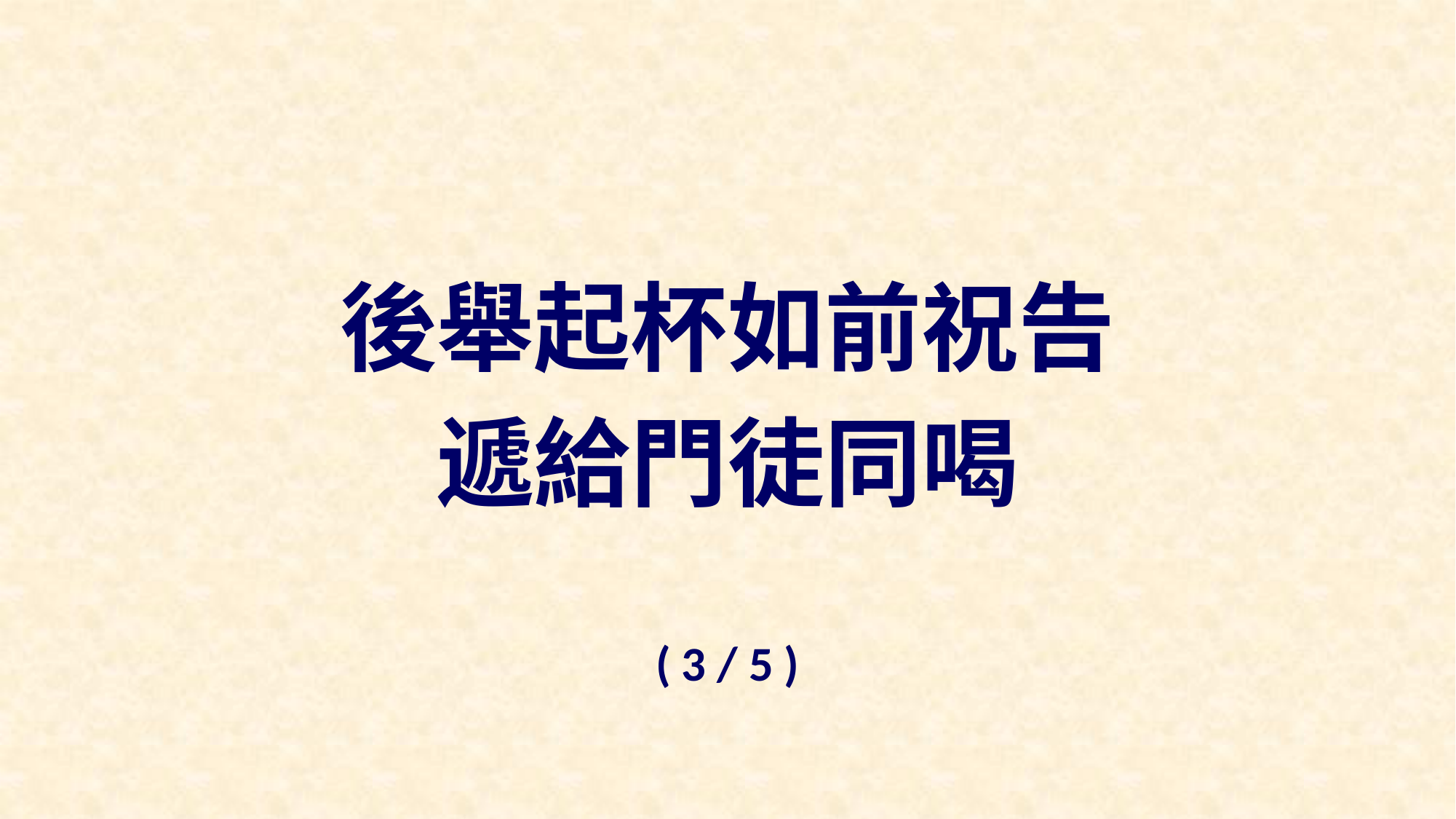

後舉起杯如前祝告
遞給門徒同喝
( 3 / 5 )